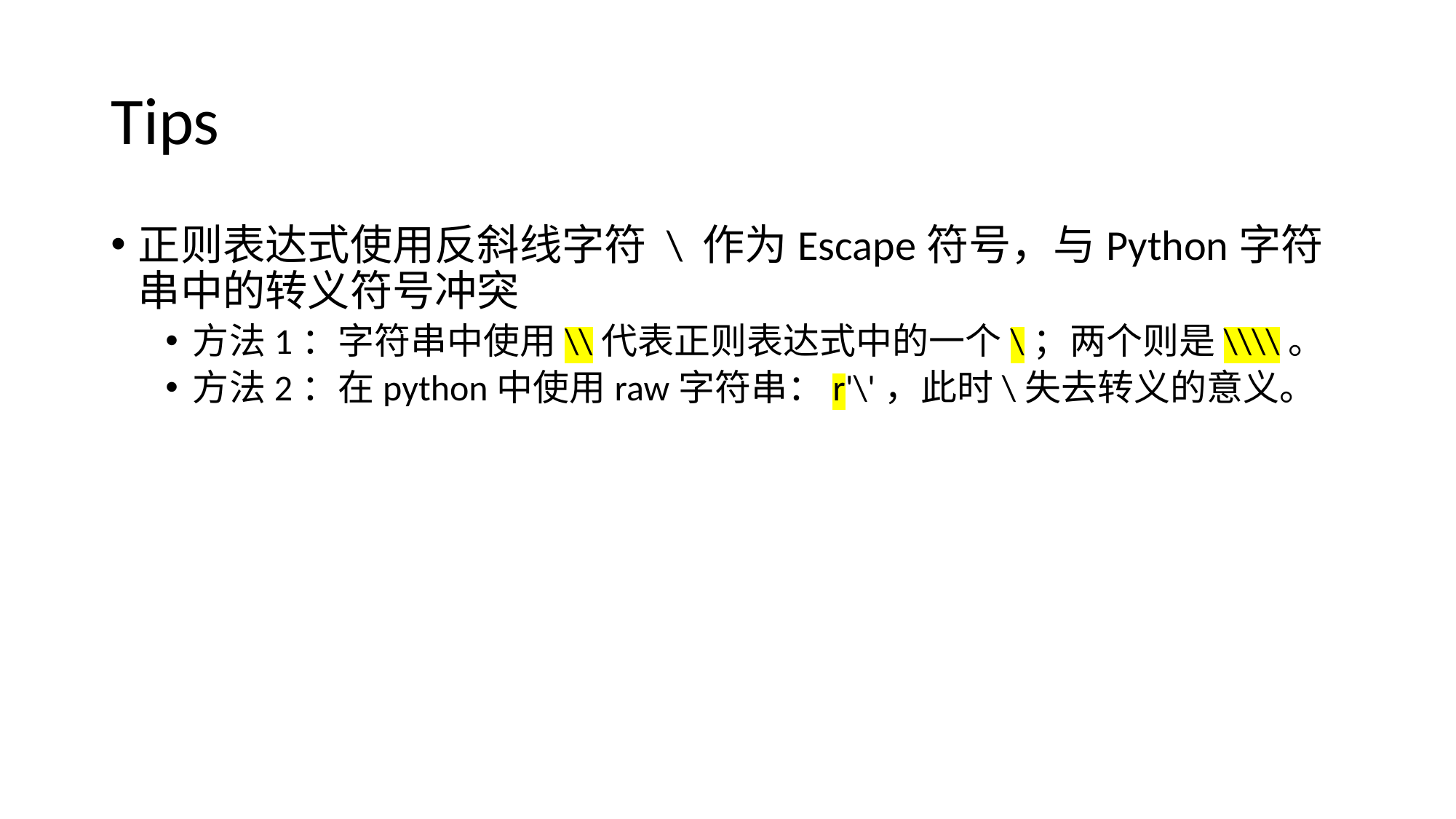

# Tips
正则表达式使用反斜线字符 \ 作为Escape符号，与Python字符串中的转义符号冲突
方法1：字符串中使用\\代表正则表达式中的一个\；两个则是\\\\。
方法2：在python中使用raw字符串：r'\'，此时\失去转义的意义。